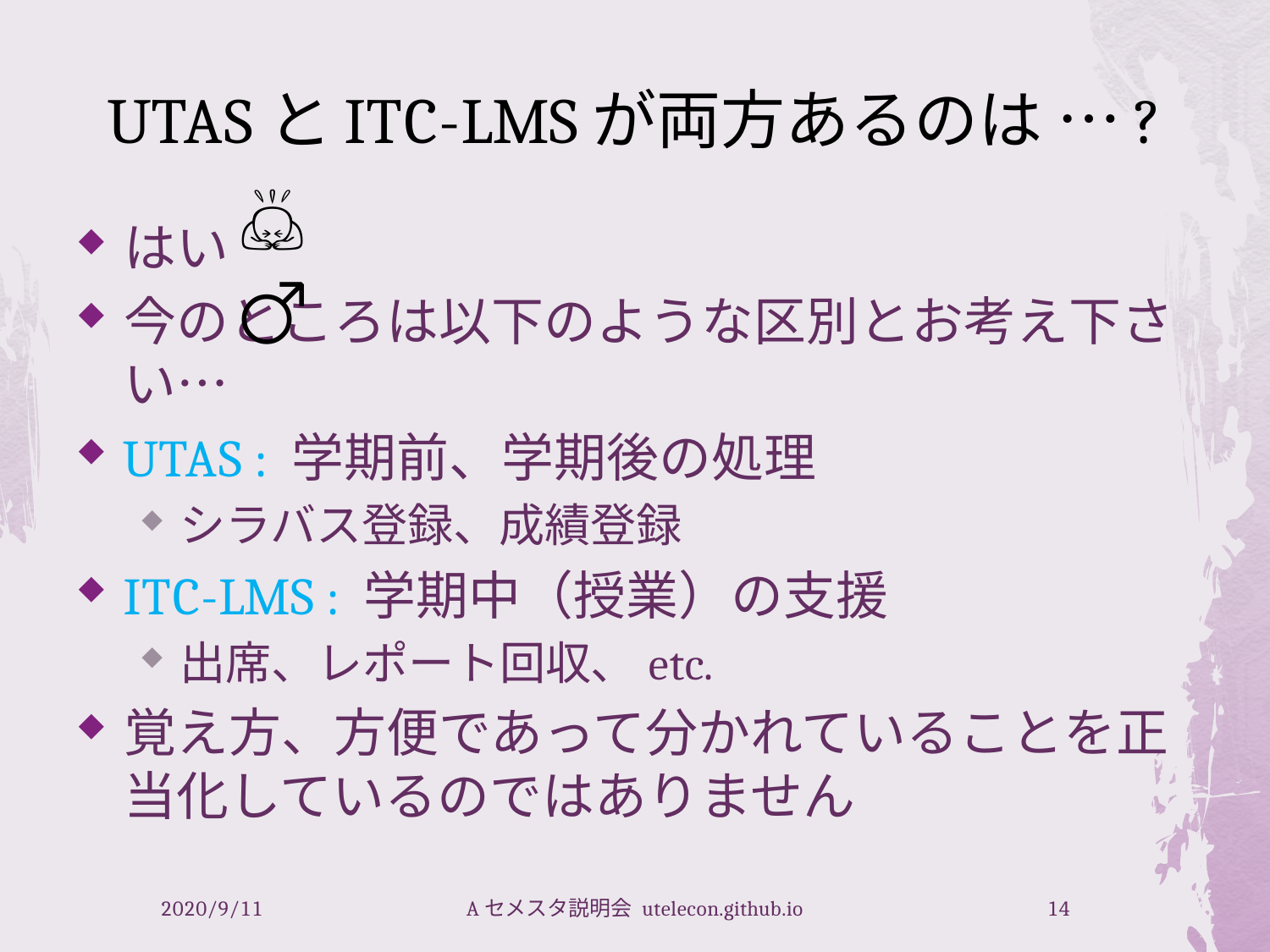

# UTASとITC-LMSが両方あるのは …?
🙇‍♂️
はい
今のところは以下のような区別とお考え下さい…
UTAS : 学期前、学期後の処理
シラバス登録、成績登録
ITC-LMS : 学期中（授業）の支援
出席、レポート回収、etc.
覚え方、方便であって分かれていることを正当化しているのではありません
2020/9/11
Aセメスタ説明会 utelecon.github.io
14